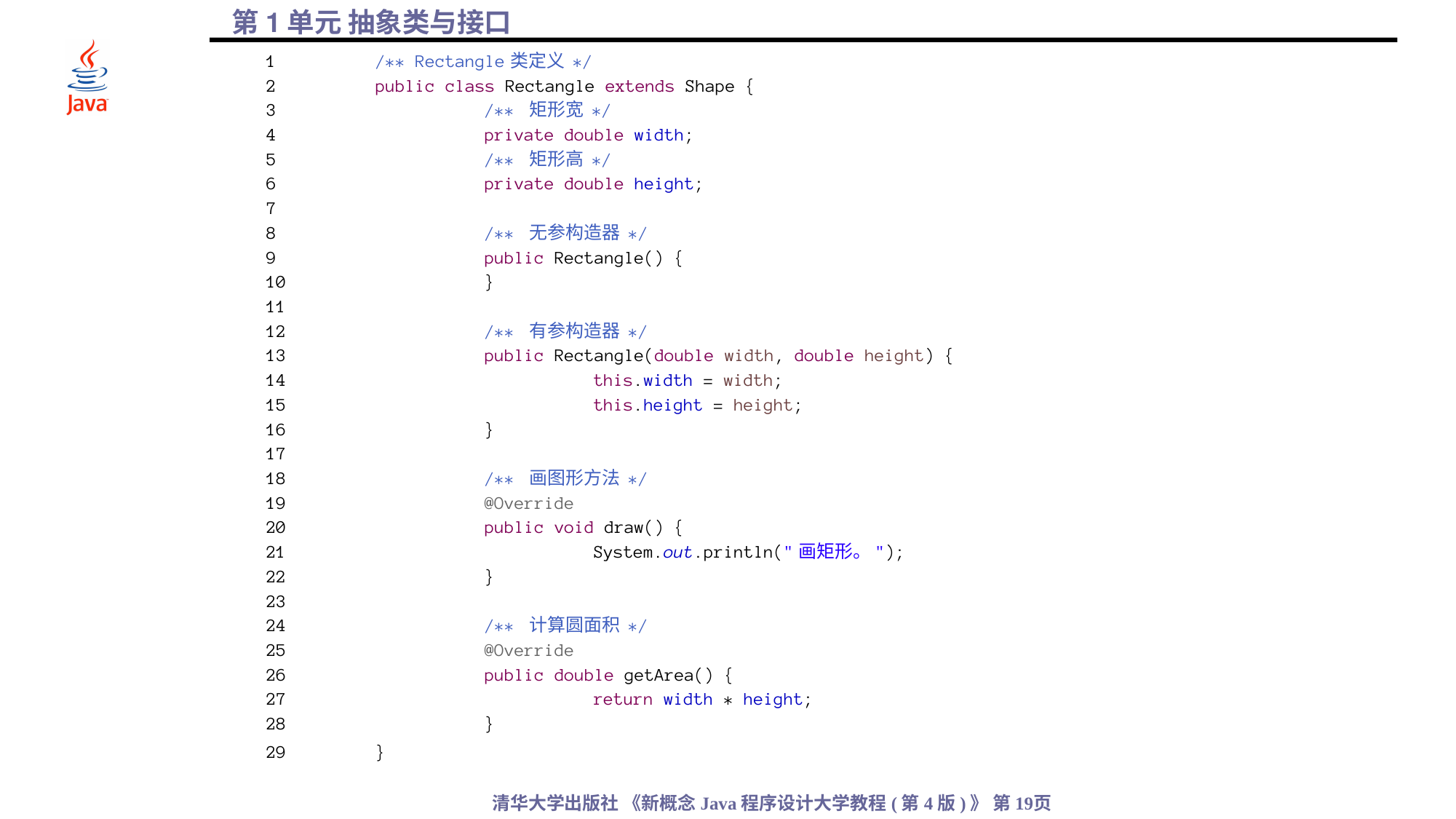

1	/** Rectangle类定义 */
2	public class Rectangle extends Shape {
3		/** 矩形宽 */
4		private double width;
5		/** 矩形高 */
6		private double height;
7
8		/** 无参构造器 */
9		public Rectangle() {
10		}
11
12		/** 有参构造器 */
13		public Rectangle(double width, double height) {
14			this.width = width;
15			this.height = height;
16		}
17
18		/** 画图形方法 */
19		@Override
20		public void draw() {
21			System.out.println("画矩形。");
22		}
23
24		/** 计算圆面积 */
25		@Override
26		public double getArea() {
27			return width * height;
28		}
29	}